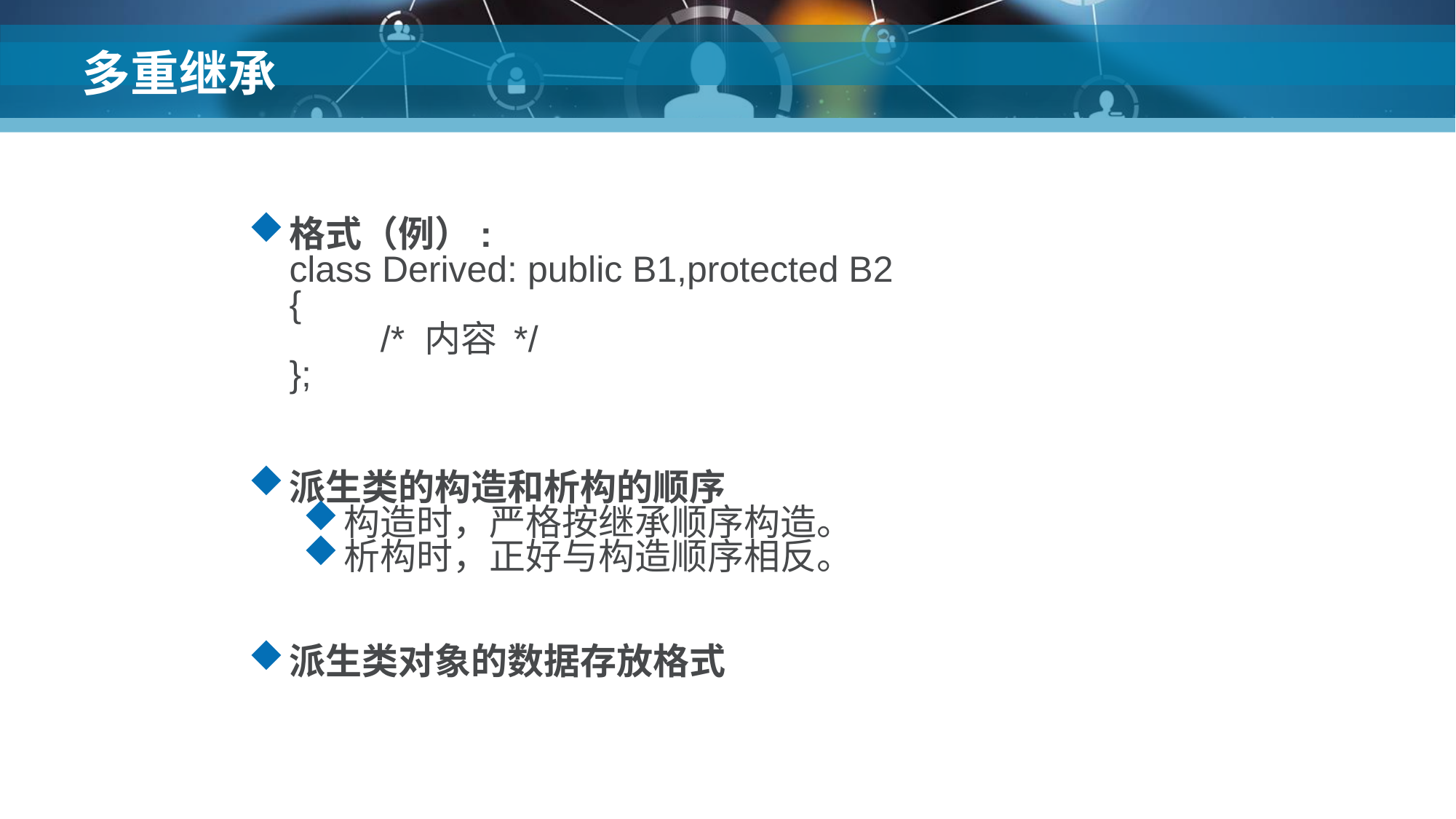

# 多重继承
格式（例）:
class Derived: public B1,protected B2
{
         /* 内容 */
};
派生类的构造和析构的顺序
构造时，严格按继承顺序构造。
析构时，正好与构造顺序相反。
派生类对象的数据存放格式